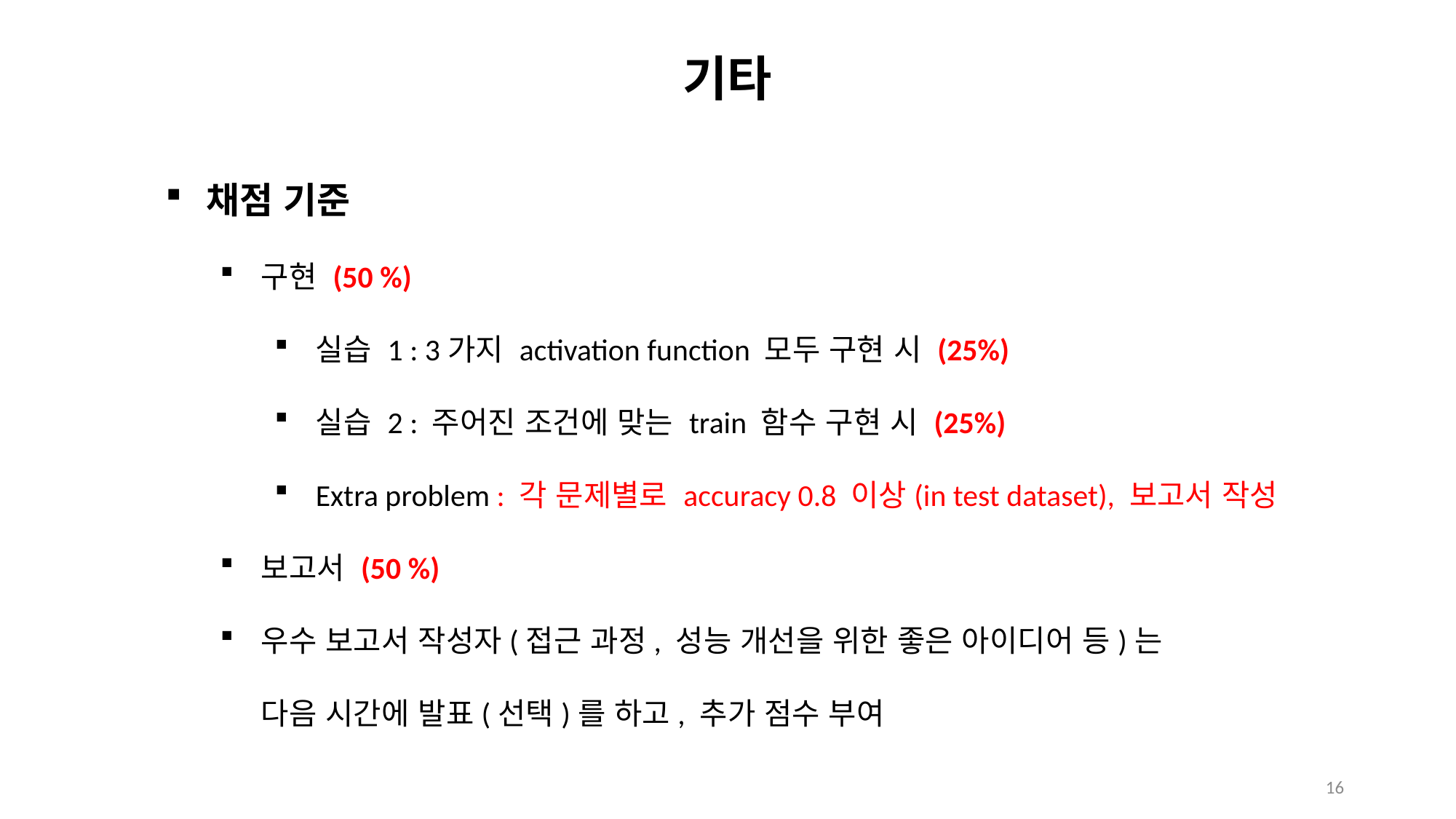

# 기타
채점 기준
구현 (50 %)
실습 1 : 3가지 activation function 모두 구현 시 (25%)
실습 2 : 주어진 조건에 맞는 train 함수 구현 시 (25%)
Extra problem : 각 문제별로 accuracy 0.8 이상(in test dataset), 보고서 작성
보고서 (50 %)
우수 보고서 작성자(접근 과정, 성능 개선을 위한 좋은 아이디어 등)는
다음 시간에 발표(선택)를 하고, 추가 점수 부여
16